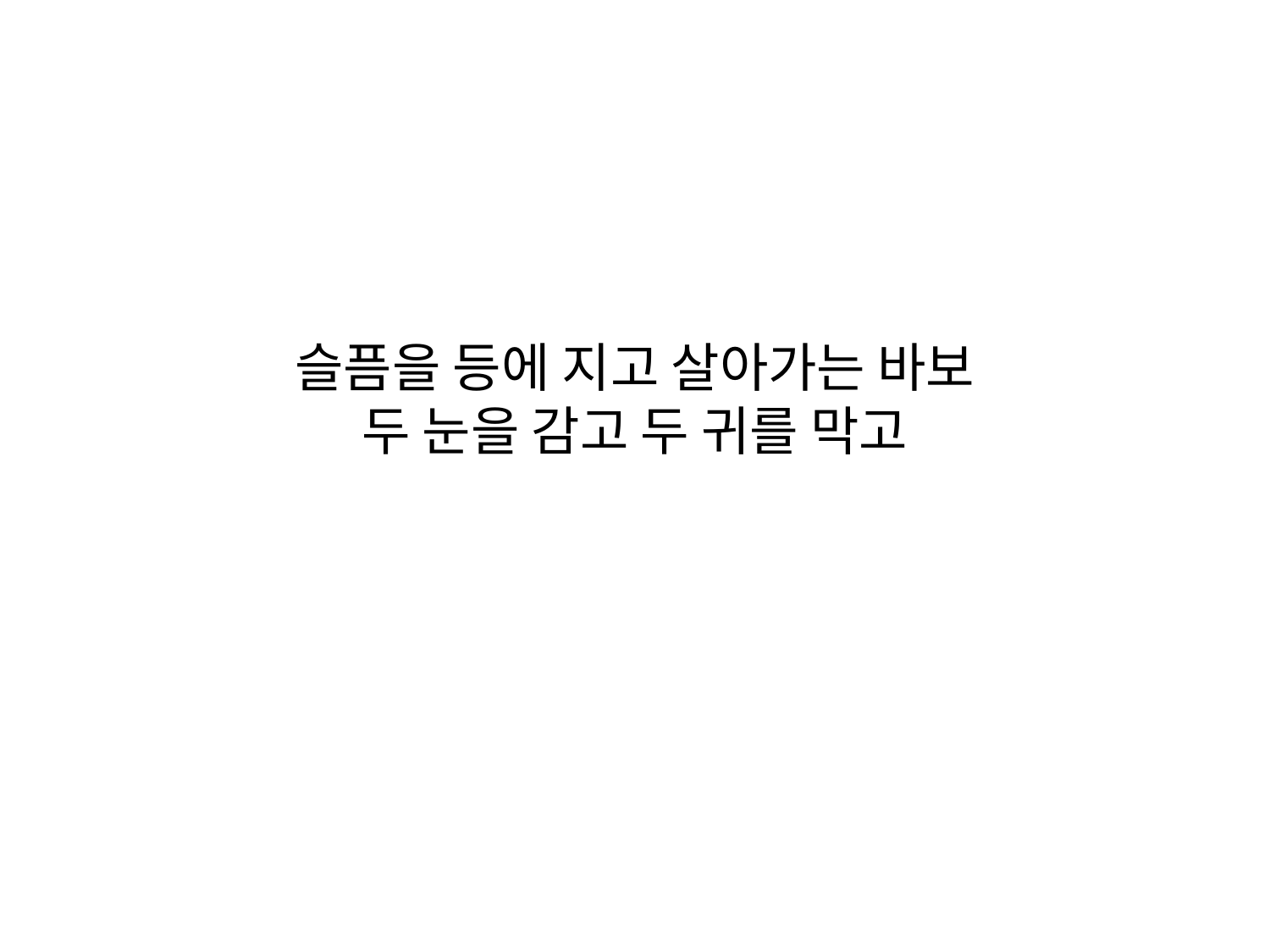

# 슬픔을 등에 지고 살아가는 바보 두 눈을 감고 두 귀를 막고